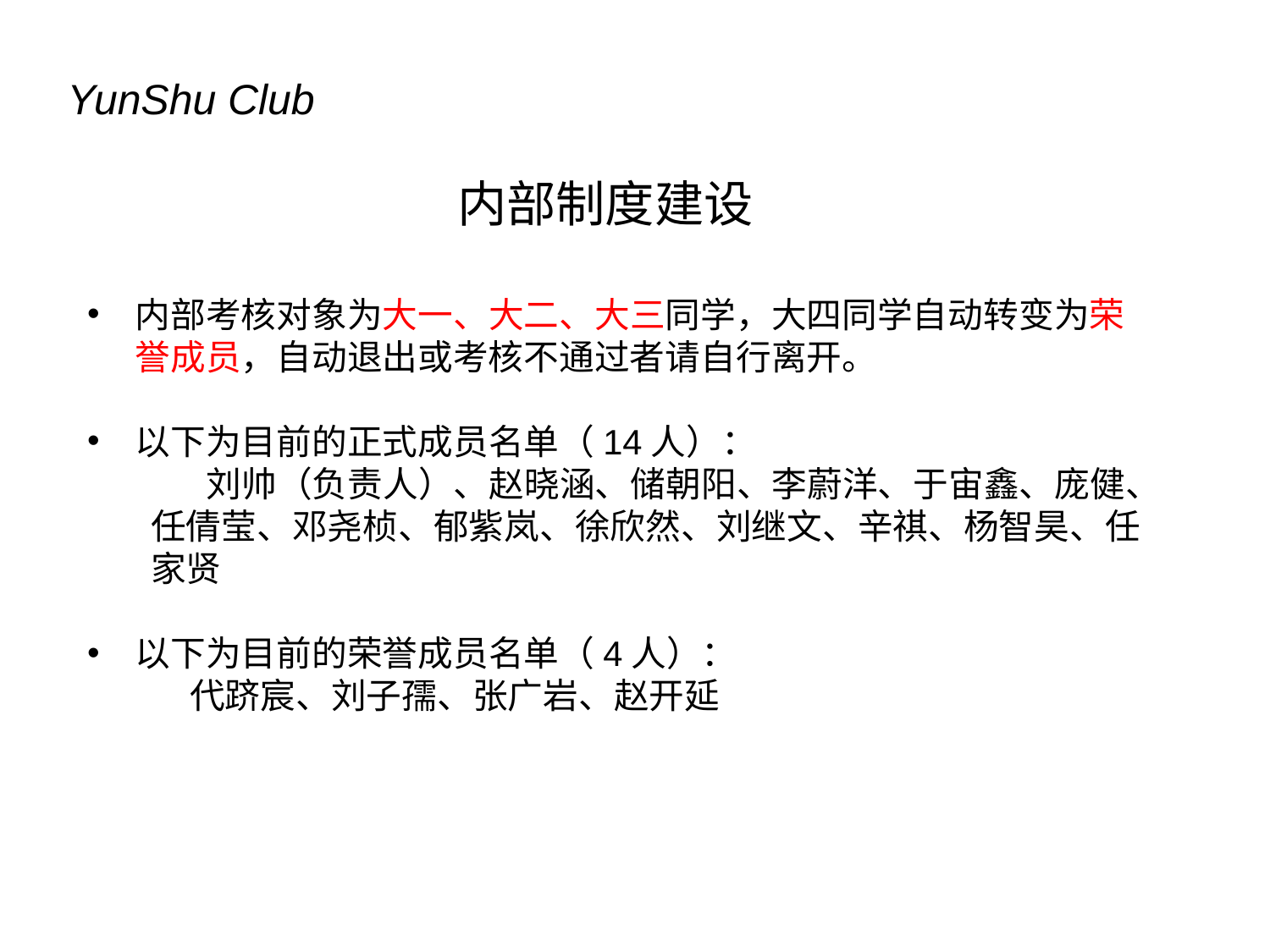

YunShu Club
内部制度建设
内部考核对象为大一、大二、大三同学，大四同学自动转变为荣誉成员，自动退出或考核不通过者请自行离开。

以下为目前的正式成员名单（14人）：
      刘帅（负责人）、赵晓涵、储朝阳、李蔚洋、于宙鑫、庞健、任倩莹、邓尧桢、郁紫岚、徐欣然、刘继文、辛祺、杨智昊、任家贤

以下为目前的荣誉成员名单（4人）：
            代跻宸、刘子孺、张广岩、赵开延